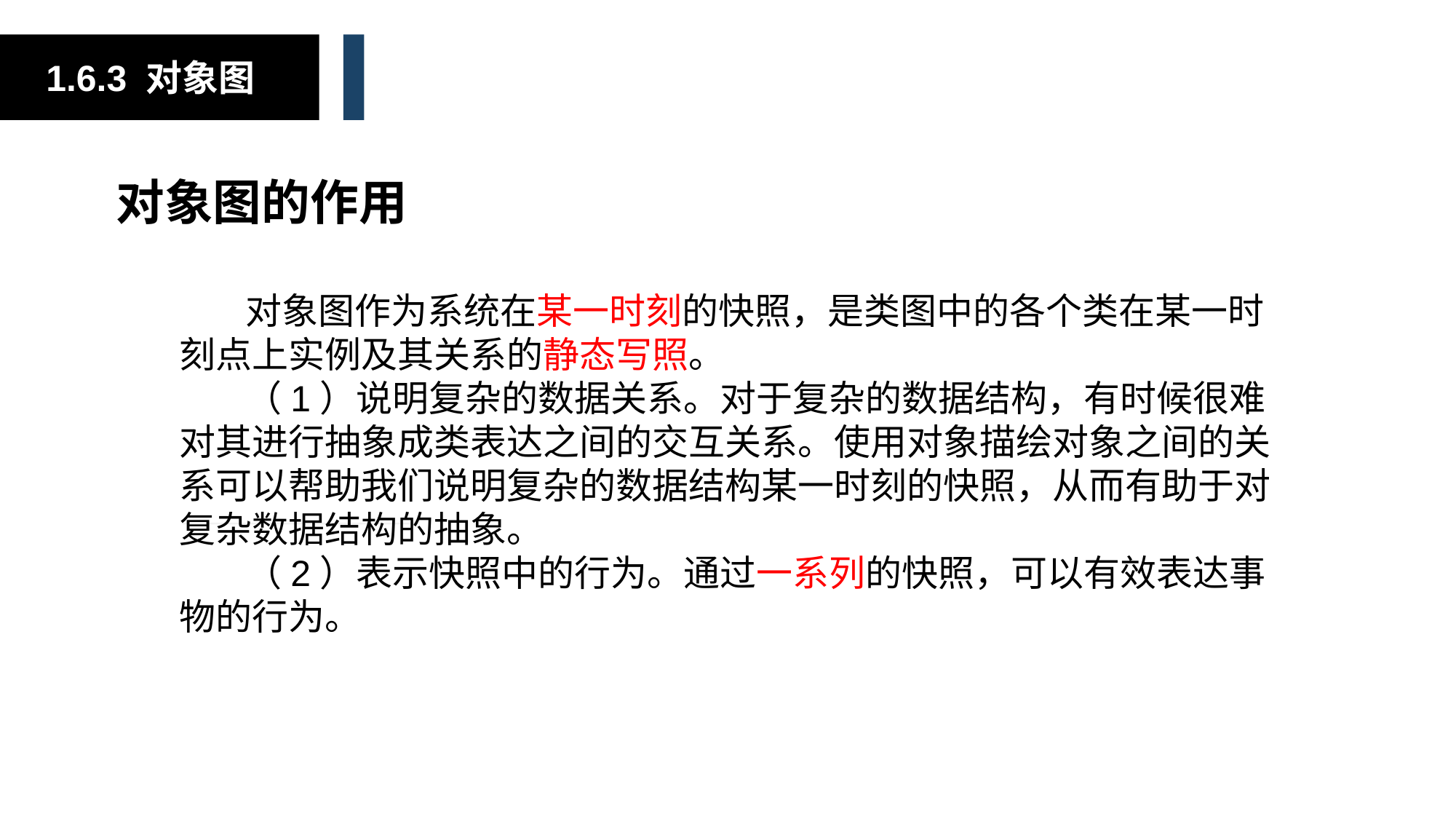

1.6.3 对象图
对象图的作用
       对象图作为系统在某一时刻的快照，是类图中的各个类在某一时刻点上实例及其关系的静态写照。
       （1）说明复杂的数据关系。对于复杂的数据结构，有时候很难对其进行抽象成类表达之间的交互关系。使用对象描绘对象之间的关系可以帮助我们说明复杂的数据结构某一时刻的快照，从而有助于对复杂数据结构的抽象。
       （2）表示快照中的行为。通过一系列的快照，可以有效表达事物的行为。